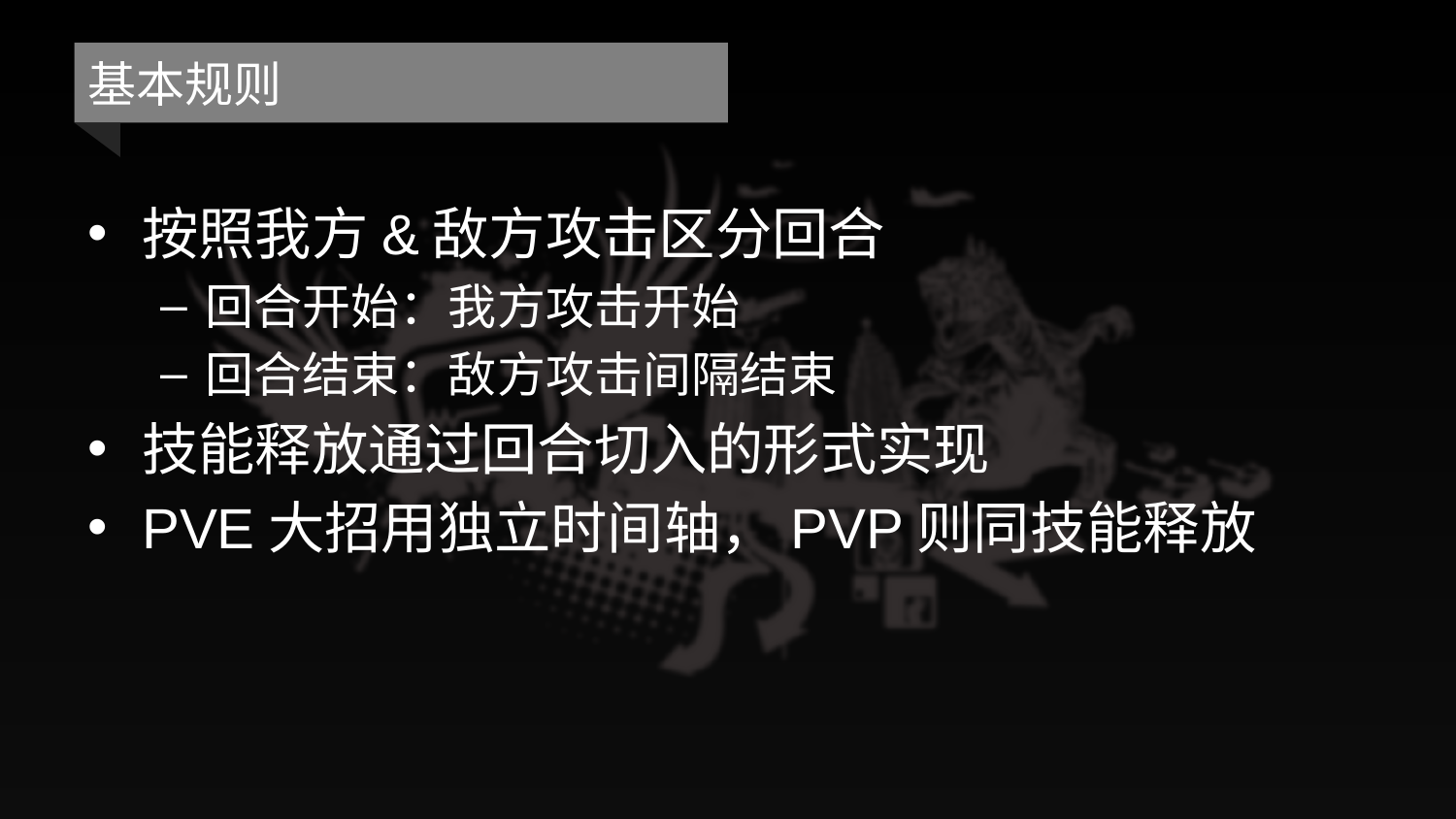

# 基本规则
按照我方&敌方攻击区分回合
回合开始：我方攻击开始
回合结束：敌方攻击间隔结束
技能释放通过回合切入的形式实现
PVE大招用独立时间轴，PVP则同技能释放